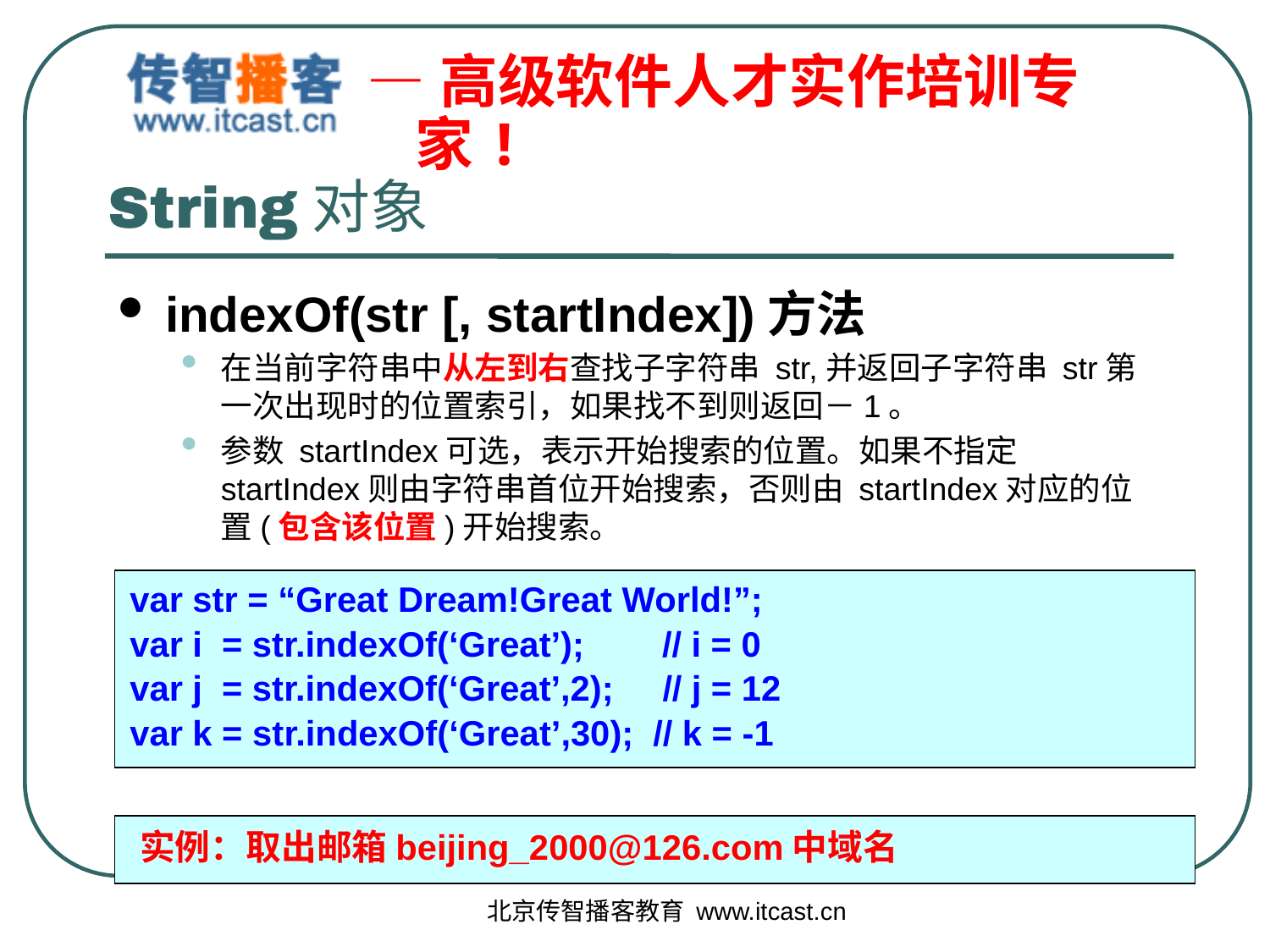

# String对象
indexOf(str [, startIndex])方法
在当前字符串中从左到右查找子字符串 str,并返回子字符串 str第一次出现时的位置索引，如果找不到则返回－1。
参数 startIndex可选，表示开始搜索的位置。如果不指定 startIndex则由字符串首位开始搜索，否则由 startIndex对应的位置(包含该位置)开始搜索。
var str = “Great Dream!Great World!”;
var i  = str.indexOf(‘Great’);        // i = 0
var j  = str.indexOf(‘Great’,2);     // j = 12
var k = str.indexOf(‘Great’,30);  // k = -1
实例：取出邮箱beijing_2000@126.com中域名